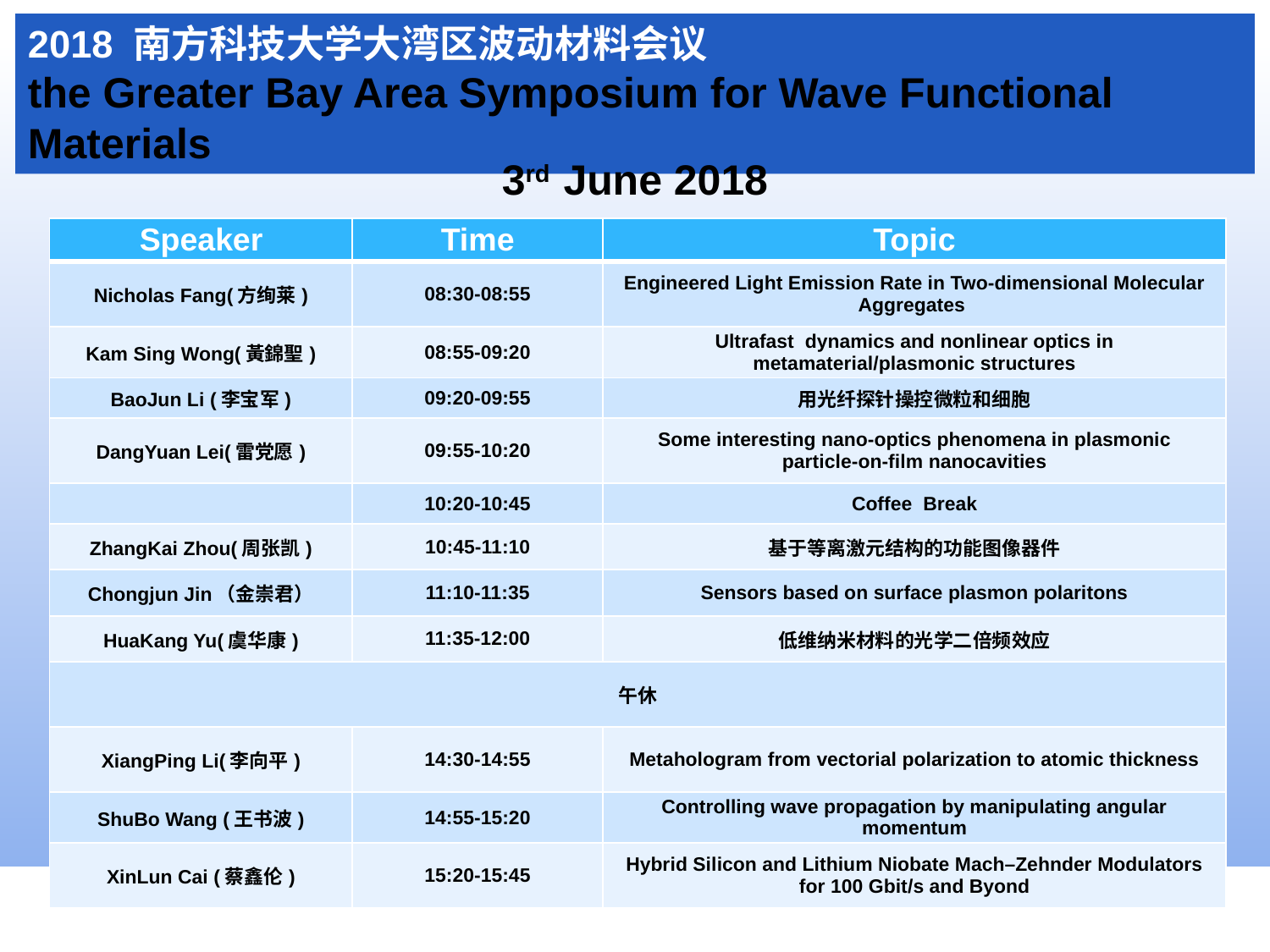

2018 南方科技大学大湾区波动材料会议
the Greater Bay Area Symposium for Wave Functional Materials

3rd  June 2018

| Speaker | Time | Topic |
| --- | --- | --- |
| Nicholas Fang(方绚莱) | 08:30-08:55 | Engineered Light Emission Rate in Two-dimensional Molecular Aggregates |
| Kam Sing Wong(黃錦聖) | 08:55-09:20 | Ultrafast dynamics and nonlinear optics in metamaterial/plasmonic structures |
| BaoJun Li (李宝军) | 09:20-09:55 | 用光纤探针操控微粒和细胞 |
| DangYuan Lei(雷党愿) | 09:55-10:20 | Some interesting nano-optics phenomena in plasmonic particle-on-film nanocavities |
|  | 10:20-10:45 | Coffee Break |
| ZhangKai Zhou(周张凯) | 10:45-11:10 | 基于等离激元结构的功能图像器件 |
| Chongjun Jin（金崇君） | 11:10-11:35 | Sensors based on surface plasmon polaritons |
| HuaKang Yu(虞华康) | 11:35-12:00 | 低维纳米材料的光学二倍频效应 |
| 午休 |  |  |
| XiangPing Li(李向平) | 14:30-14:55 | Metahologram from vectorial polarization to atomic thickness |
| ShuBo Wang (王书波) | 14:55-15:20 | Controlling wave propagation by manipulating angular momentum |
| XinLun Cai (蔡鑫伦) | 15:20-15:45 | Hybrid Silicon and Lithium Niobate Mach–Zehnder Modulators for 100 Gbit/s and Byond |